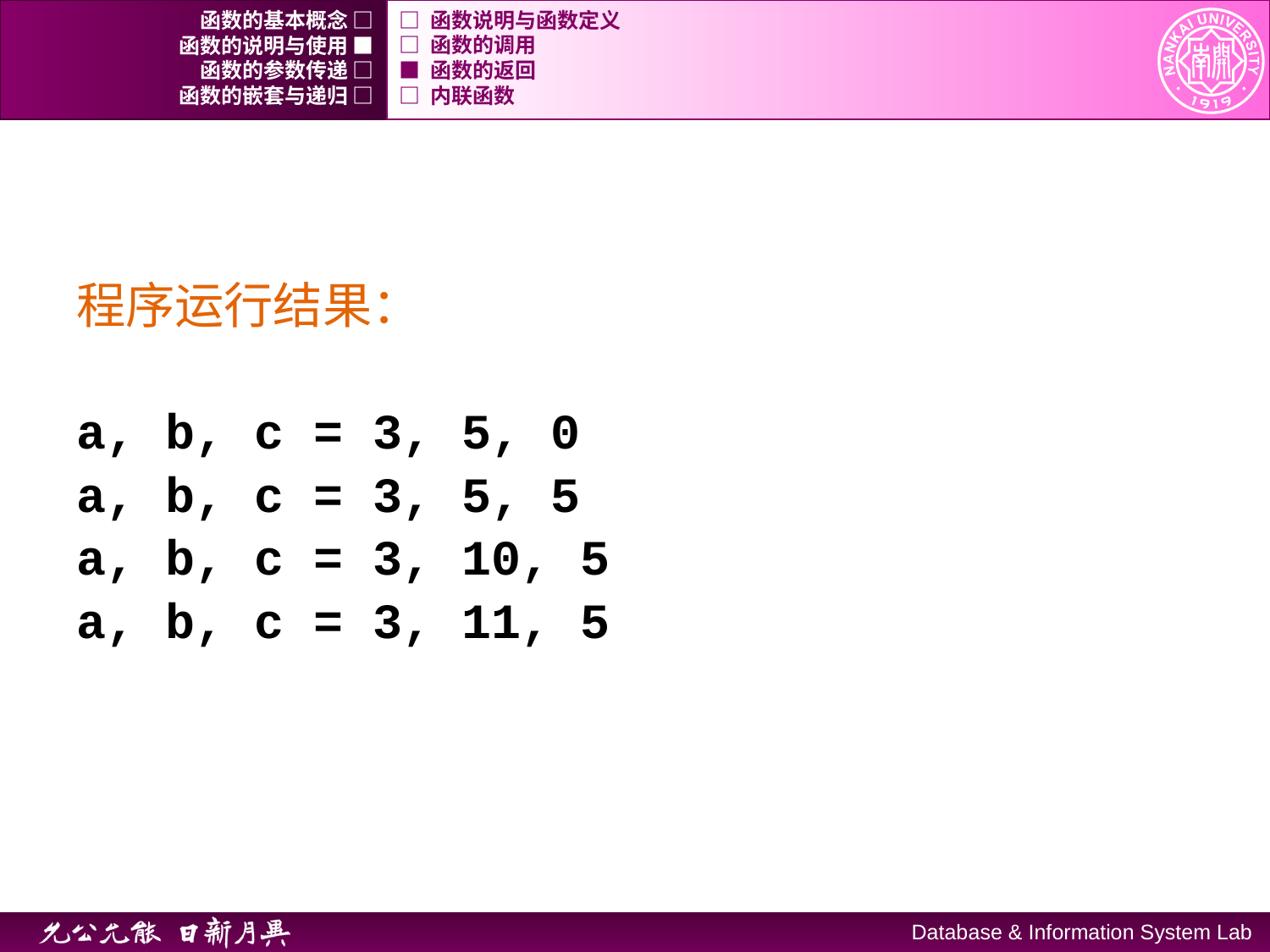

函数的基本概念 □
□ 函数说明与函数定义
函数的说明与使用 ■
□ 函数的调用
函数的参数传递 □
■ 函数的返回
函数的嵌套与递归 □
□ 内联函数
程序运行结果：

a, b, c = 3, 5, 0
a, b, c = 3, 5, 5
a, b, c = 3, 10, 5
a, b, c = 3, 11, 5